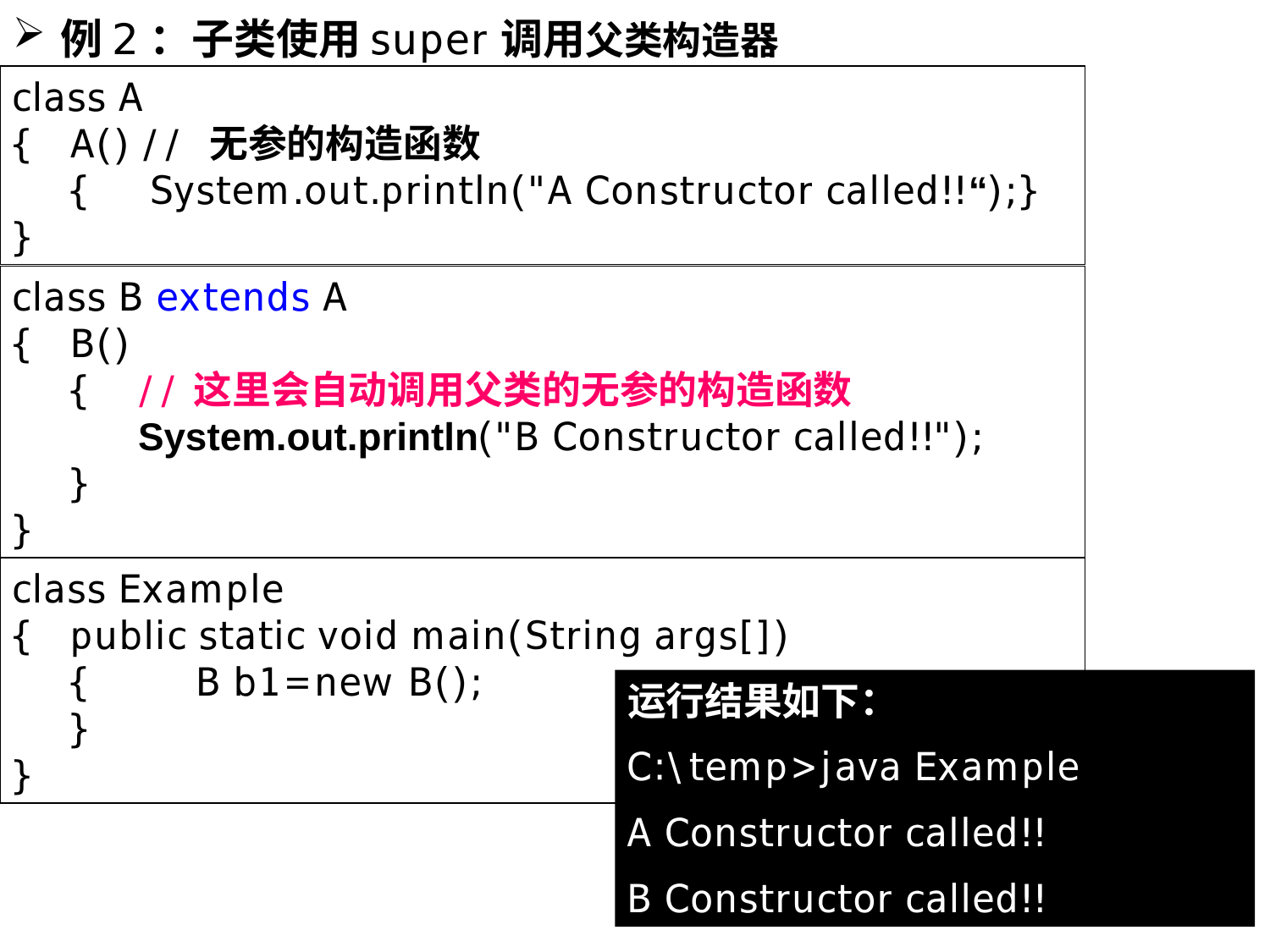

例2：子类使用super调用父类构造器

class A
{   A() // 无参的构造函数
     {     System.out.println("A Constructor called!!“);}
}
class B extends A
{   B()
     {    //这里会自动调用父类的无参的构造函数
           System.out.println("B Constructor called!!");
     }
}
class Example
{   public static void main(String args[])
     {         B b1=new B();
     }
}
运行结果如下：
C:\temp>java Example
A Constructor called!!
B Constructor called!!